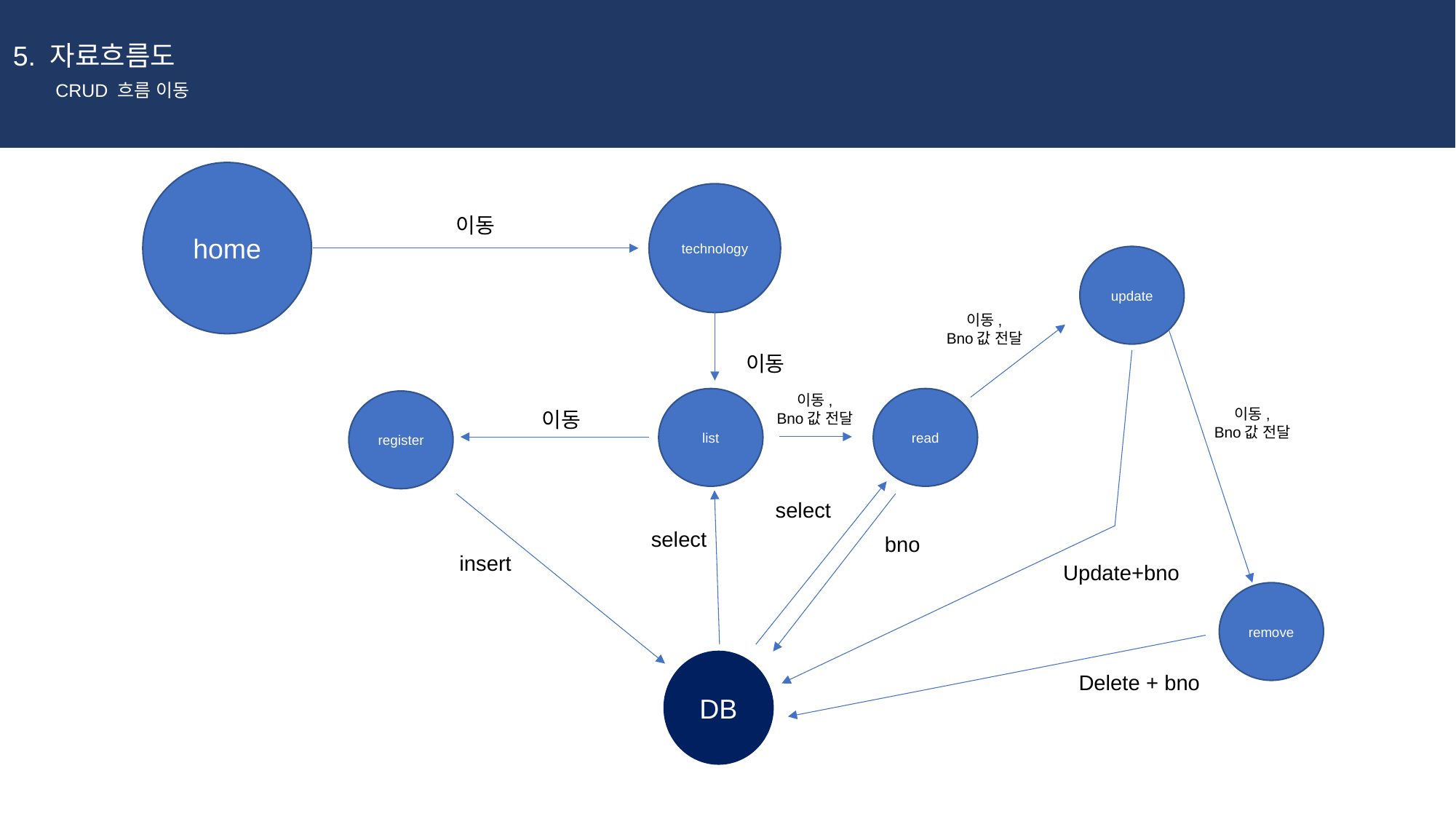

5. 자료흐름도
CRUD 흐름 이동

home
technology
이동
update
이동,
Bno값 전달
이동
list
read
이동,
Bno값 전달
register
이동,
Bno값 전달

이동
select
select
bno
insert
Update+bno
remove
DB
Delete + bno